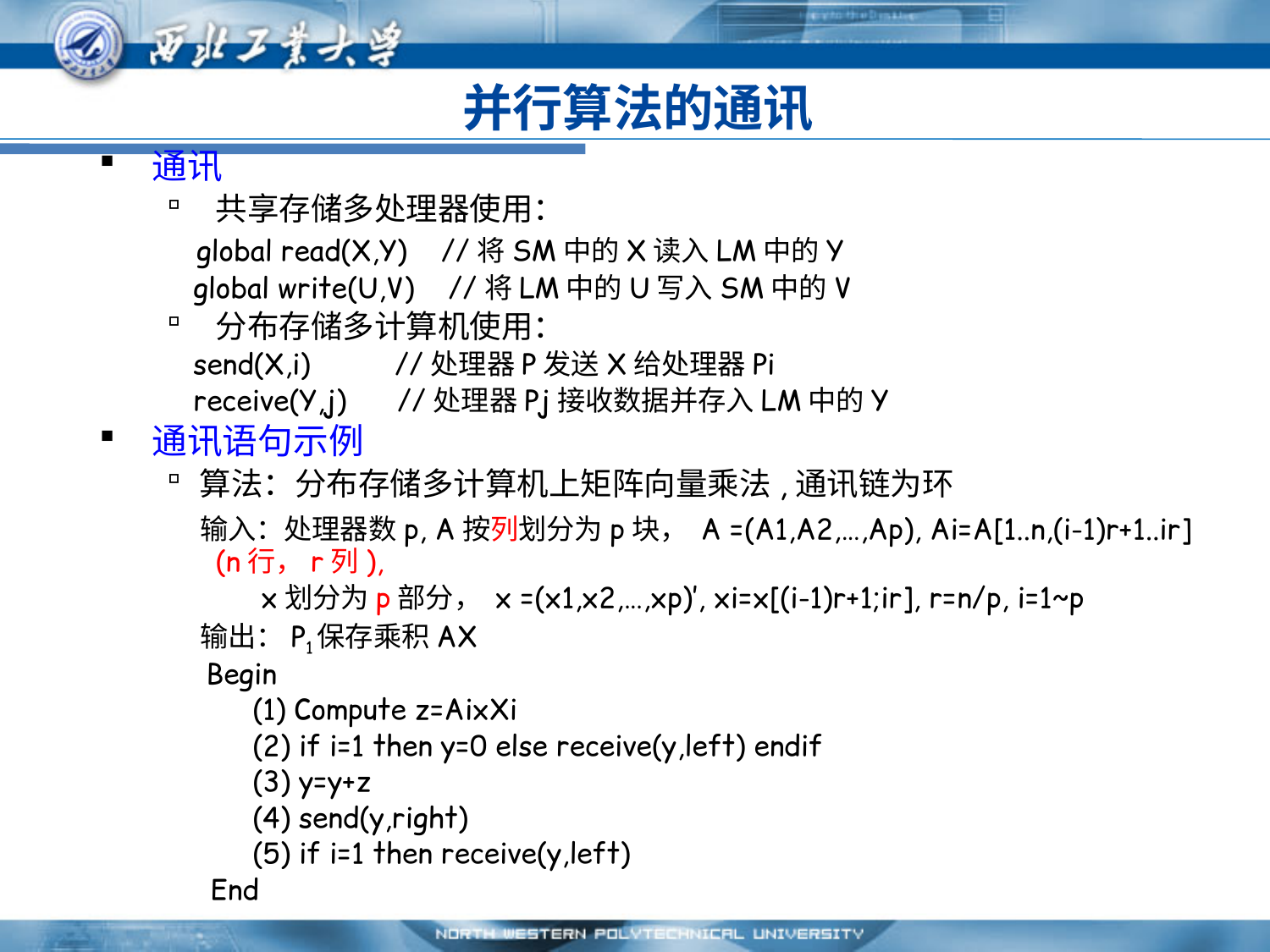

# 并行算法的通讯
通讯
共享存储多处理器使用：
   global read(X,Y)    //将SM中的X读入LM中的Y
   global write(U,V)    //将LM中的U写入SM中的V
分布存储多计算机使用：
   send(X,i)          //处理器P发送X给处理器Pi
   receive(Y,j)      //处理器Pj接收数据并存入LM中的Y
通讯语句示例
算法：分布存储多计算机上矩阵向量乘法,通讯链为环
   输入：处理器数p, A按列划分为p块， A =(A1,A2,…,Ap), Ai=A[1..n,(i-1)r+1..ir] (n行，r列),
           x划分为p部分， x =(x1,x2,…,xp)’, xi=x[(i-1)r+1;ir], r=n/p, i=1~p
    输出：P1保存乘积AX
      Begin
          (1) Compute z=AixXi
          (2) if i=1 then y=0 else receive(y,left) endif
          (3) y=y+z
          (4) send(y,right)
          (5) if i=1 then receive(y,left)
     End